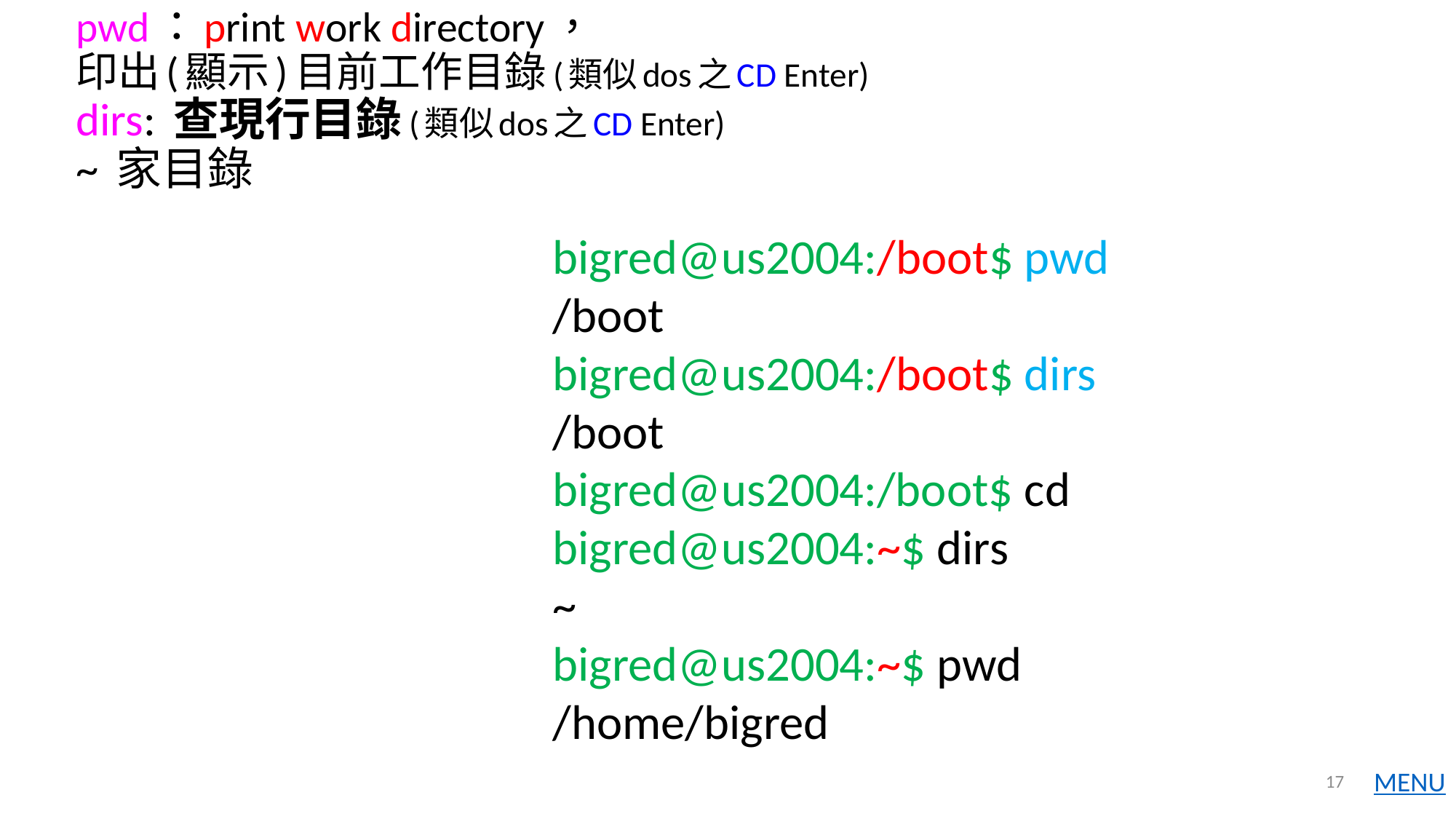

# pwd：print work directory， 印出(顯示)目前工作目錄(類似dos之CD Enter) dirs: 查現行目錄(類似dos之CD Enter) ~ 家目錄

bigred@us2004:/boot$ pwd
/boot
bigred@us2004:/boot$ dirs
/boot
bigred@us2004:/boot$ cd
bigred@us2004:~$ dirs
~
bigred@us2004:~$ pwd
/home/bigred
17